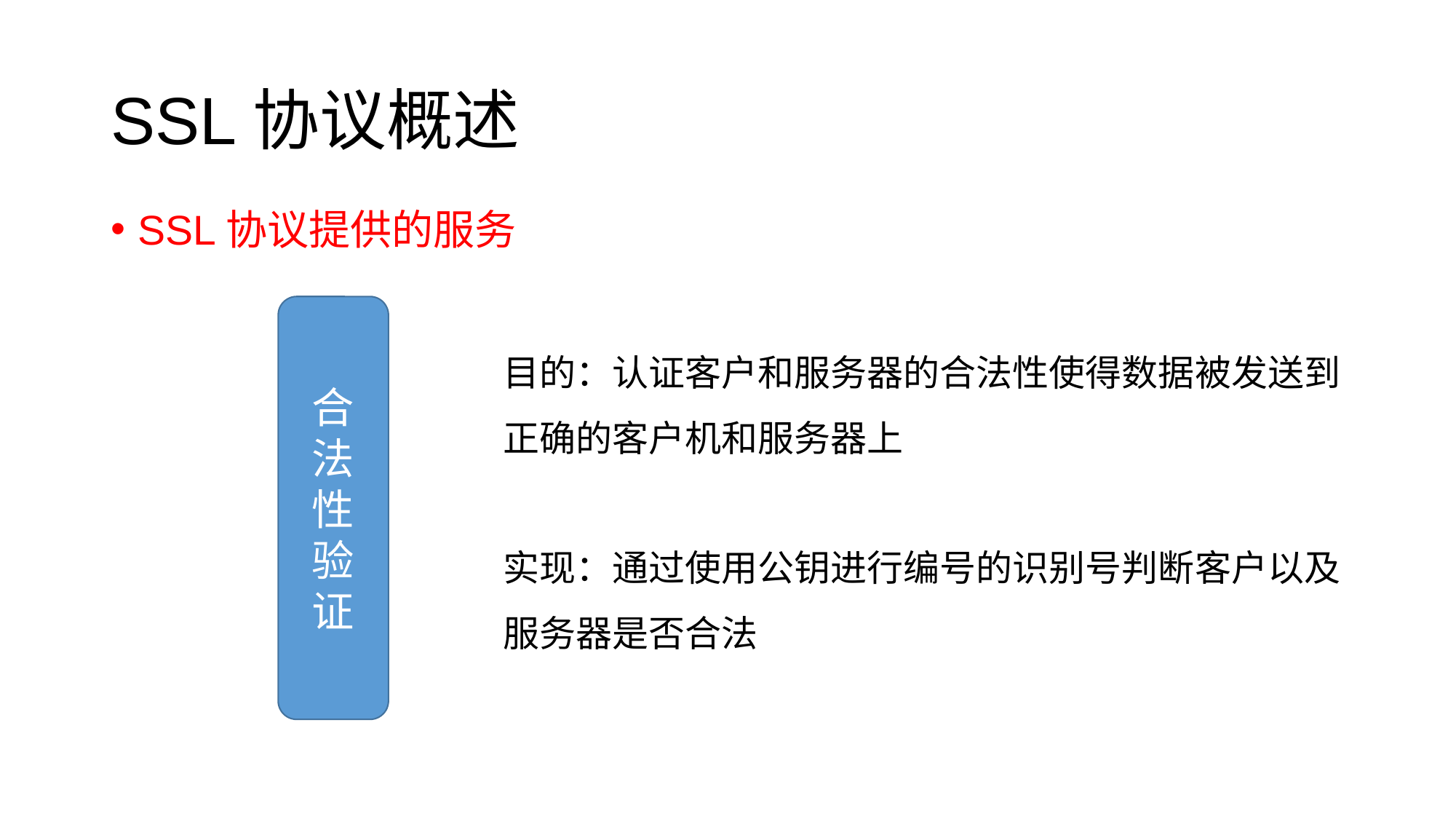

# SSL协议概述
SSL协议提供的服务
合法性验证
目的：认证客户和服务器的合法性使得数据被发送到
正确的客户机和服务器上

实现：通过使用公钥进行编号的识别号判断客户以及
服务器是否合法